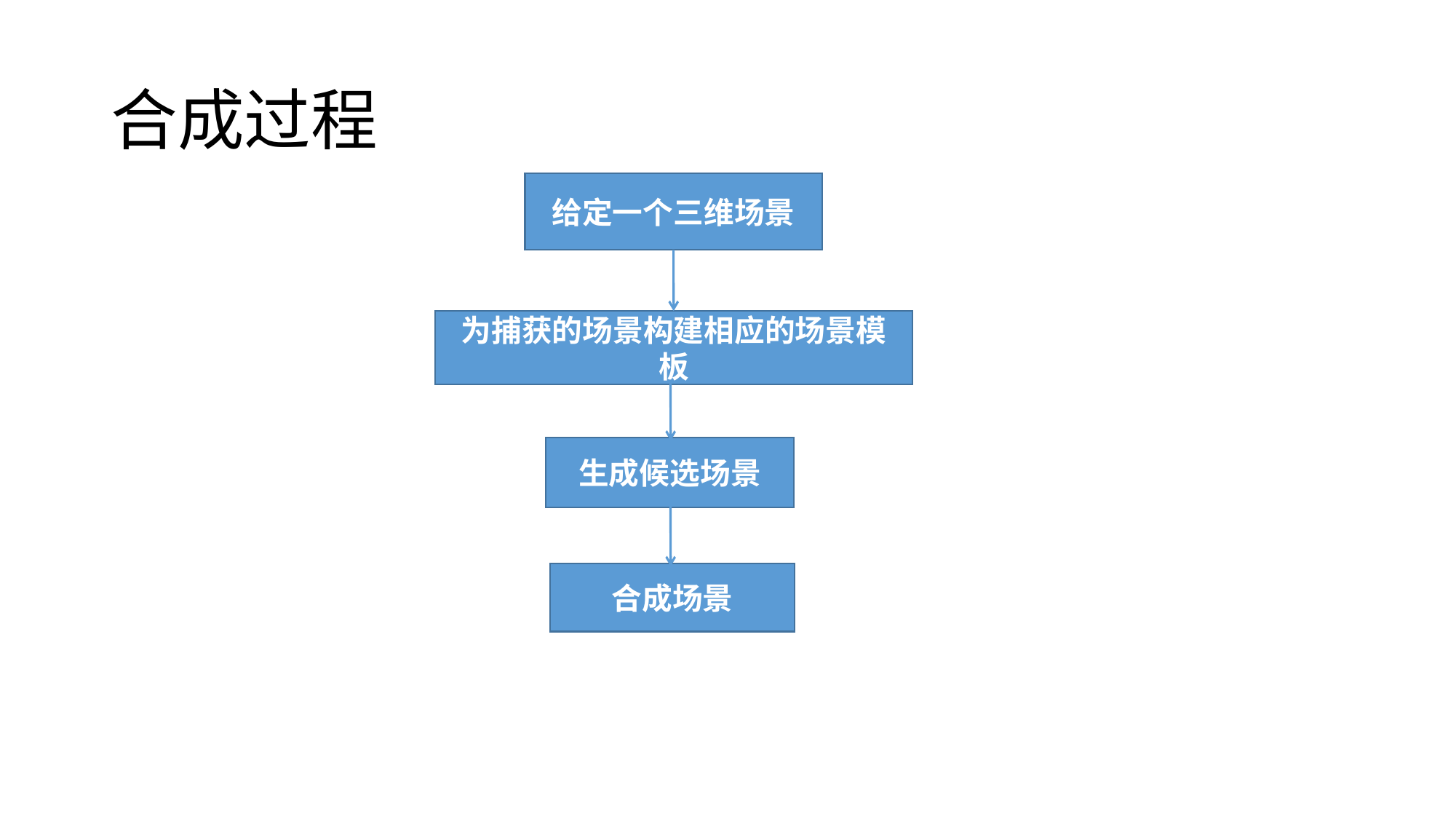

# 合成过程
给定一个三维场景
为捕获的场景构建相应的场景模板
生成候选场景
合成场景